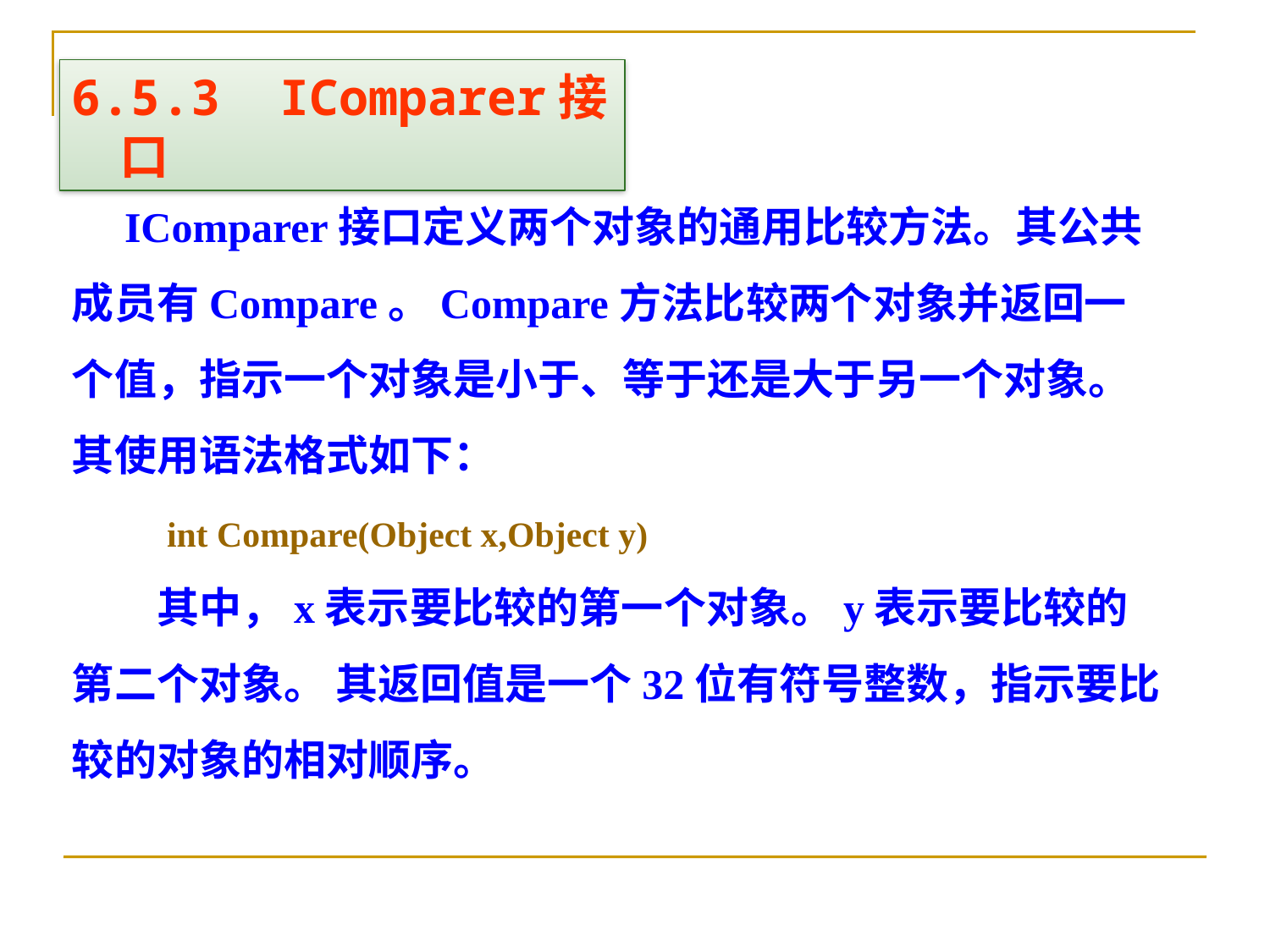

6.5.3  IComparer接口
　IComparer接口定义两个对象的通用比较方法。其公共成员有Compare。Compare方法比较两个对象并返回一个值，指示一个对象是小于、等于还是大于另一个对象。其使用语法格式如下：
　　int Compare(Object x,Object y)
　　其中，x表示要比较的第一个对象。y表示要比较的第二个对象。 其返回值是一个32位有符号整数，指示要比较的对象的相对顺序。